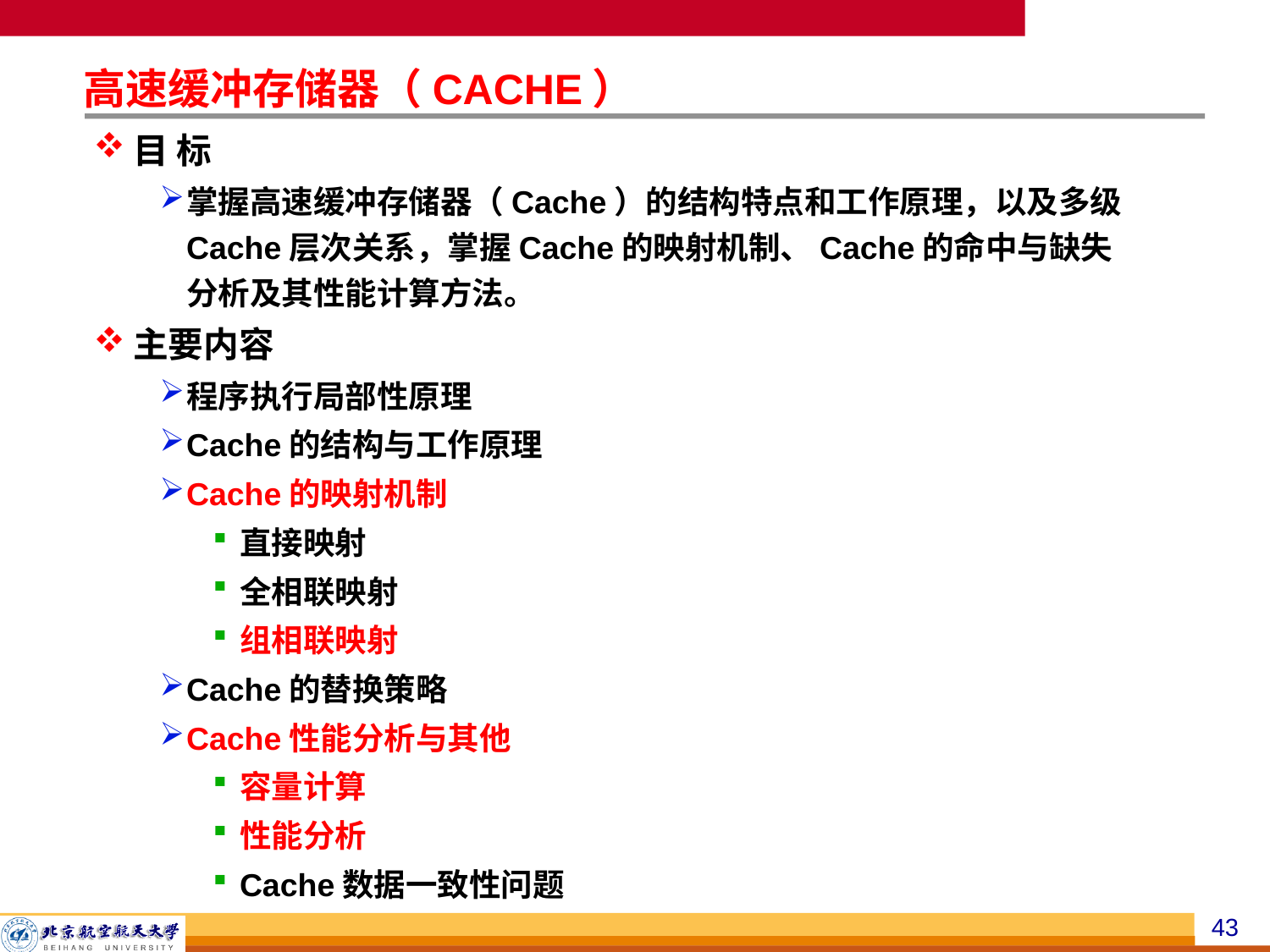

# 高速缓冲存储器（CACHE）
目 标
掌握高速缓冲存储器（Cache）的结构特点和工作原理，以及多级Cache层次关系，掌握Cache的映射机制、Cache的命中与缺失分析及其性能计算方法。
主要内容
程序执行局部性原理
Cache的结构与工作原理
Cache的映射机制
直接映射
全相联映射
组相联映射
Cache的替换策略
Cache性能分析与其他
容量计算
性能分析
Cache数据一致性问题